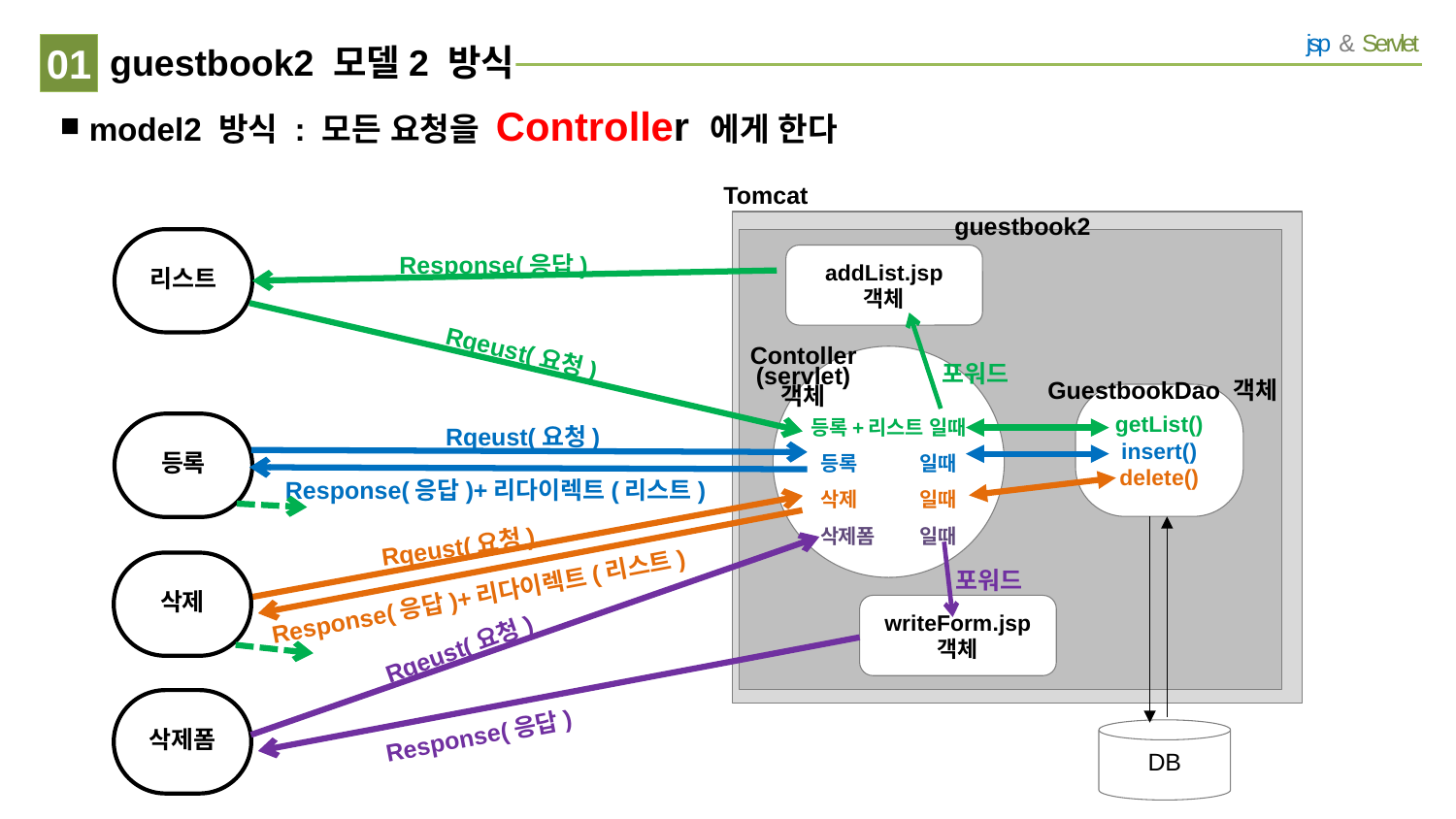

Redirect
01
# guestbook2 모델2 방식
model2 방식 : 모든 요청을 Controller 에게 한다
Tomcat

guestbook2
리스트

Response(응답)
addList.jsp
객체
Rqeust(요청)
Contoller
(servlet)
객체
포워드

등록+리스트 일때
등록           일때
삭제           일때
삭제폼        일때
Contoller
(servlet)
객체
GuestbookDao 객체
getList()
insert()
delete()
Rqeust(요청)
등록
Response(응답)+리다이렉트(리스트)
Rqeust(요청)
삭제
포워드
Response(응답)+리다이렉트(리스트)
writeForm.jsp
객체
Rqeust(요청)
삭제폼
Response(응답)
DB